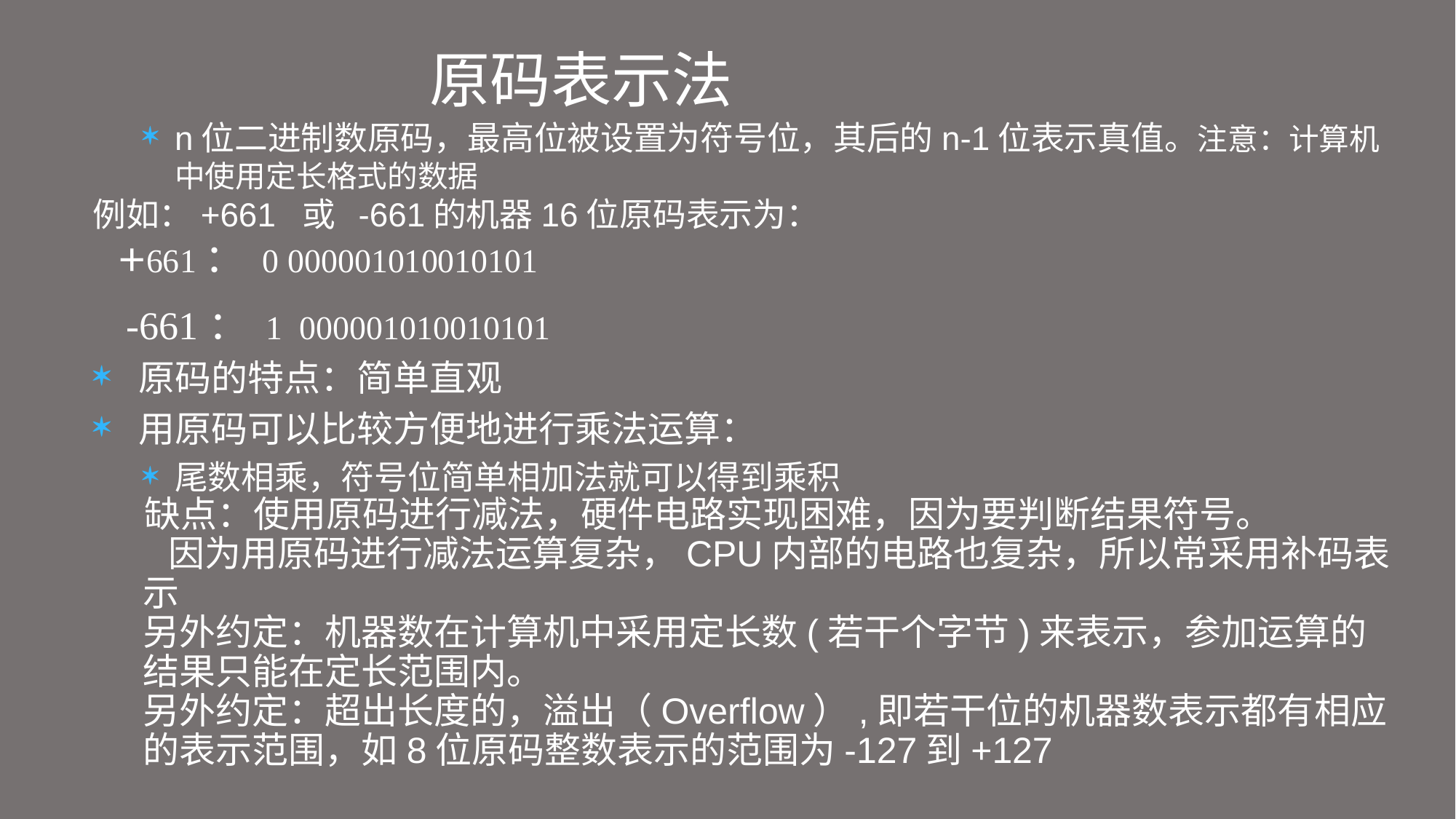

原码表示法
n位二进制数原码，最高位被设置为符号位，其后的n-1位表示真值。注意：计算机中使用定长格式的数据
例如：+661  或  -661的机器16位原码表示为：
  +661： 0 000001010010101
    -661： 1  000001010010101
原码的特点：简单直观
用原码可以比较方便地进行乘法运算：
尾数相乘，符号位简单相加法就可以得到乘积
        缺点：使用原码进行减法，硬件电路实现困难，因为要判断结果符号。
  因为用原码进行减法运算复杂，CPU内部的电路也复杂，所以常采用补码表示
另外约定：机器数在计算机中采用定长数(若干个字节)来表示，参加运算的结果只能在定长范围内。
另外约定：超出长度的，溢出（Overflow）,即若干位的机器数表示都有相应的表示范围，如8位原码整数表示的范围为-127到+127